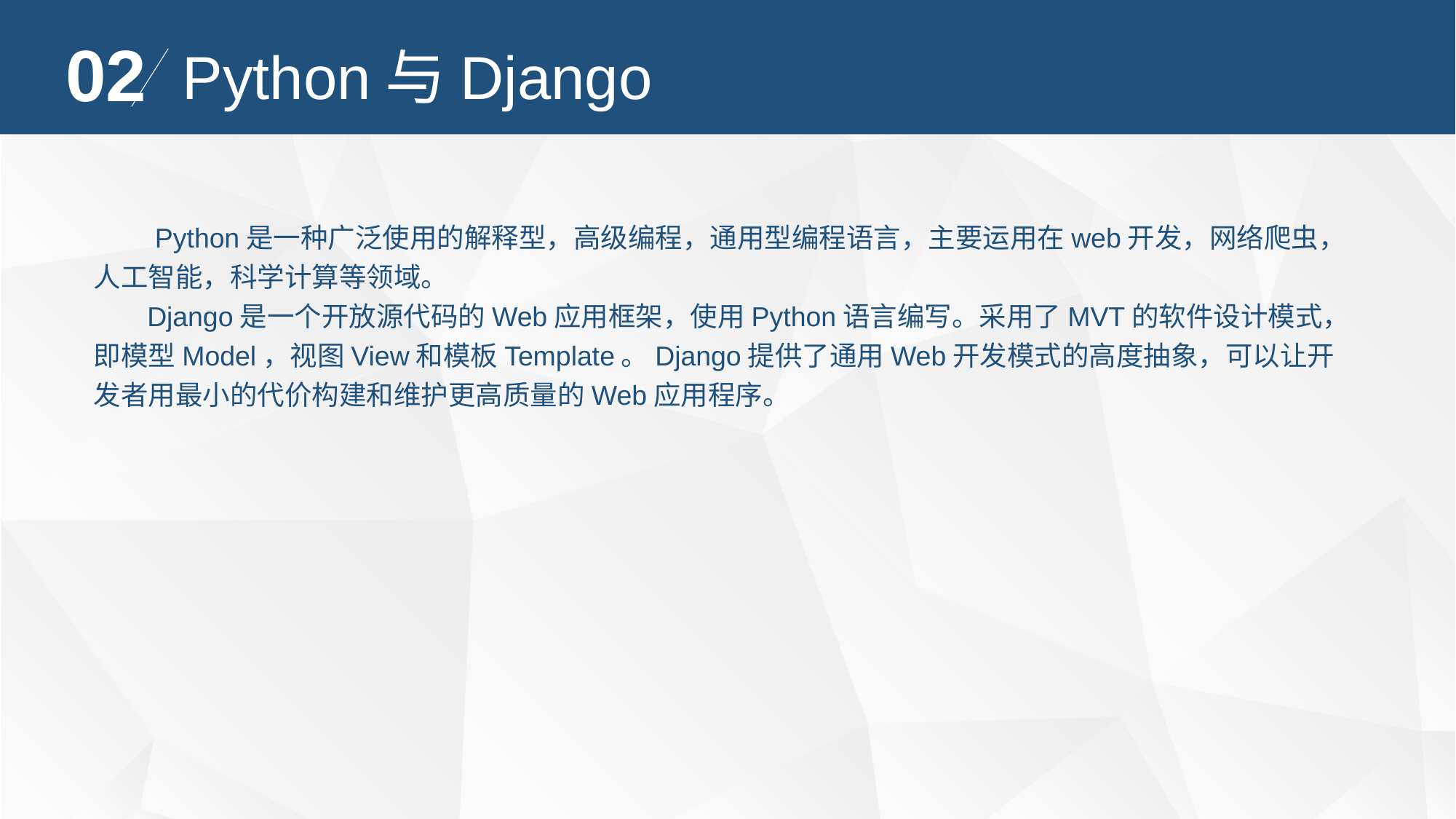

02
Python与Django
        Python是一种广泛使用的解释型，高级编程，通用型编程语言，主要运用在web开发，网络爬虫，人工智能，科学计算等领域。
       Django是一个开放源代码的Web应用框架，使用Python语言编写。采用了MVT的软件设计模式，即模型Model，视图View和模板Template。Django提供了通用Web开发模式的高度抽象，可以让开发者用最小的代价构建和维护更高质量的Web应用程序。